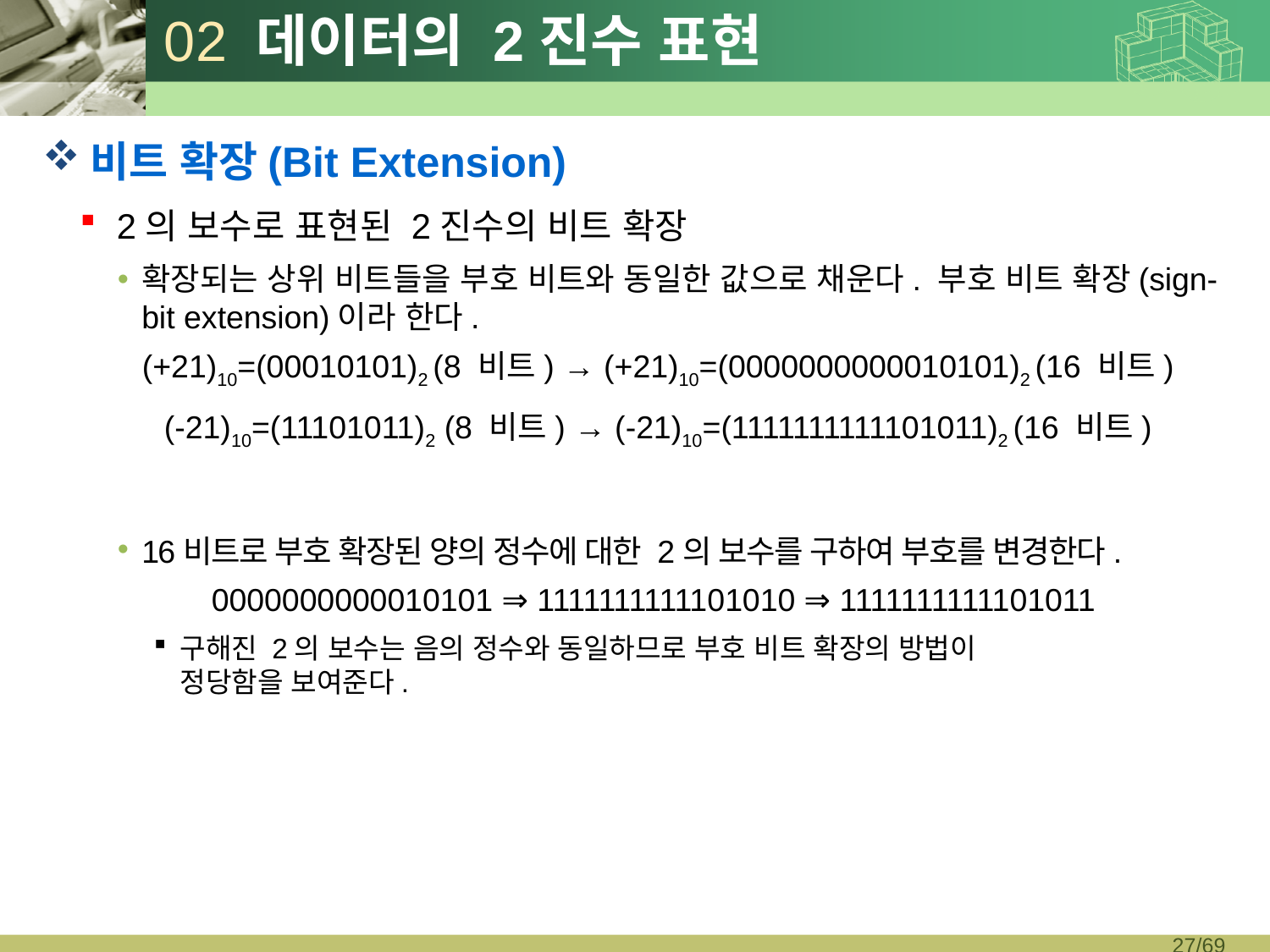

# 02 데이터의 2진수 표현
비트 확장(Bit Extension)
2의 보수로 표현된 2진수의 비트 확장
확장되는 상위 비트들을 부호 비트와 동일한 값으로 채운다. 부호 비트 확장(sign-bit extension)이라 한다.
 (+21)10=(00010101)2 (8 비트) → (+21)10=(0000000000010101)2 (16 비트)
 (-21)10=(11101011)2 (8 비트) → (-21)10=(1111111111101011)2 (16 비트)

16비트로 부호 확장된 양의 정수에 대한 2의 보수를 구하여 부호를 변경한다.
0000000000010101 ⇒ 1111111111101010 ⇒ 1111111111101011
구해진 2의 보수는 음의 정수와 동일하므로 부호 비트 확장의 방법이
정당함을 보여준다.